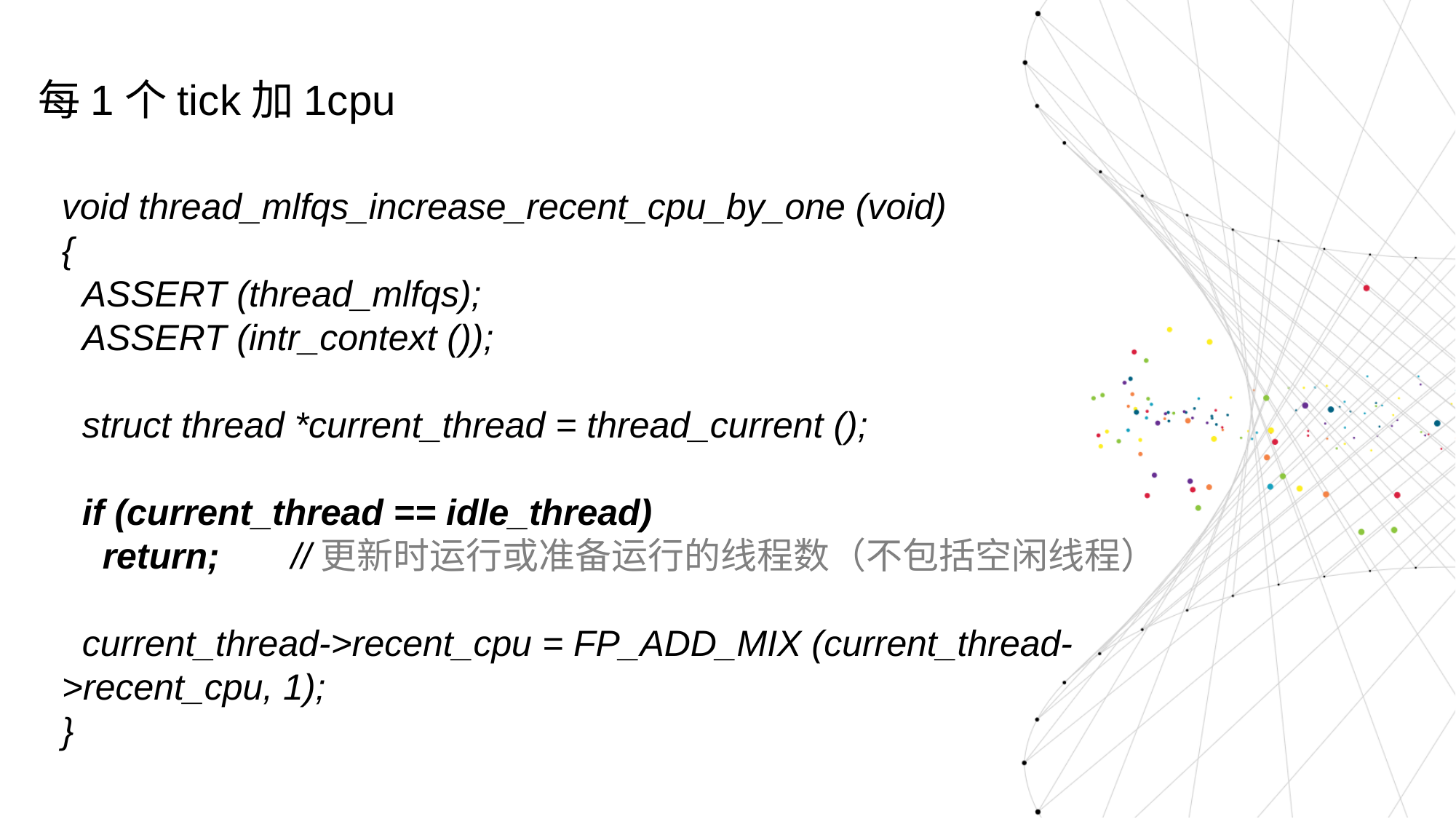

每1个tick加1cpu

void thread_mlfqs_increase_recent_cpu_by_one (void)
{
  ASSERT (thread_mlfqs);
  ASSERT (intr_context ());

  struct thread *current_thread = thread_current ();

  if (current_thread == idle_thread)
    return;       //更新时运行或准备运行的线程数（不包括空闲线程）

  current_thread->recent_cpu = FP_ADD_MIX (current_thread->recent_cpu, 1);
}